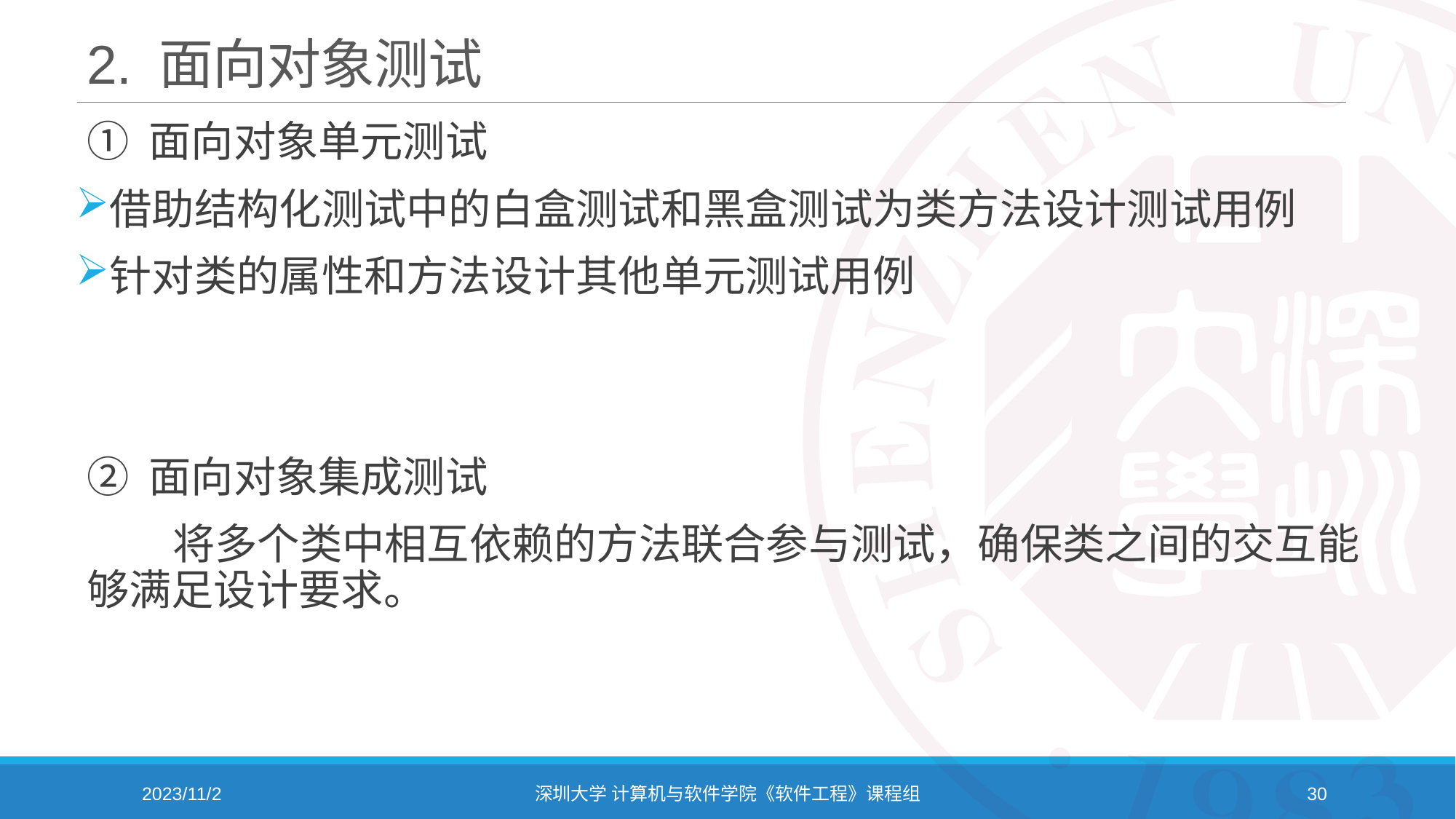

# 2. 面向对象测试
① 面向对象单元测试
借助结构化测试中的白盒测试和黑盒测试为类方法设计测试用例
针对类的属性和方法设计其他单元测试用例

② 面向对象集成测试
        将多个类中相互依赖的方法联合参与测试，确保类之间的交互能够满足设计要求。

2023/11/2
深圳大学 计算机与软件学院《软件工程》课程组
30